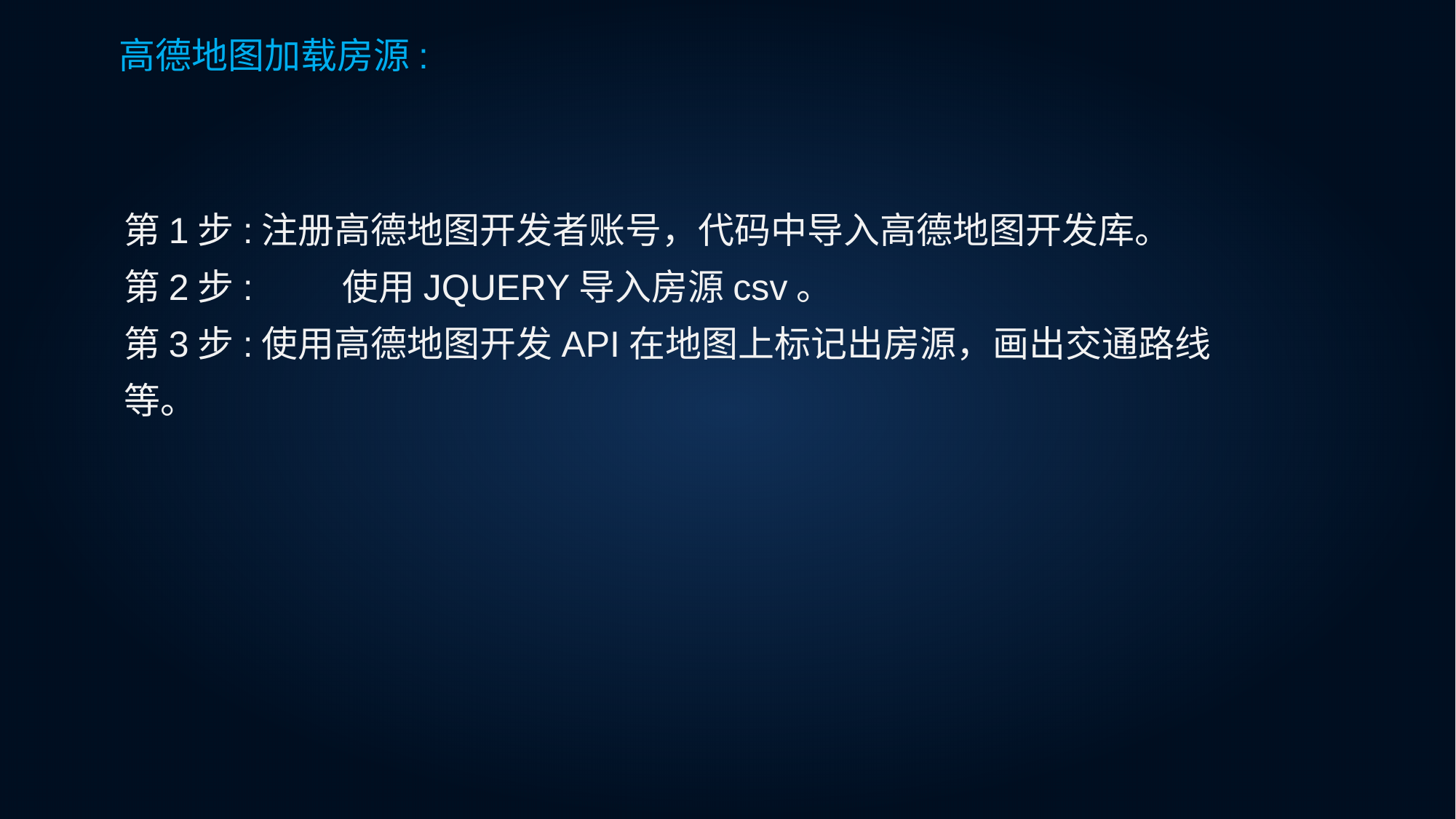

高德地图加载房源:
第1步:注册高德地图开发者账号，代码中导入高德地图开发库。
第2步:	使用JQUERY导入房源csv。
第3步:使用高德地图开发API在地图上标记出房源，画出交通路线等。